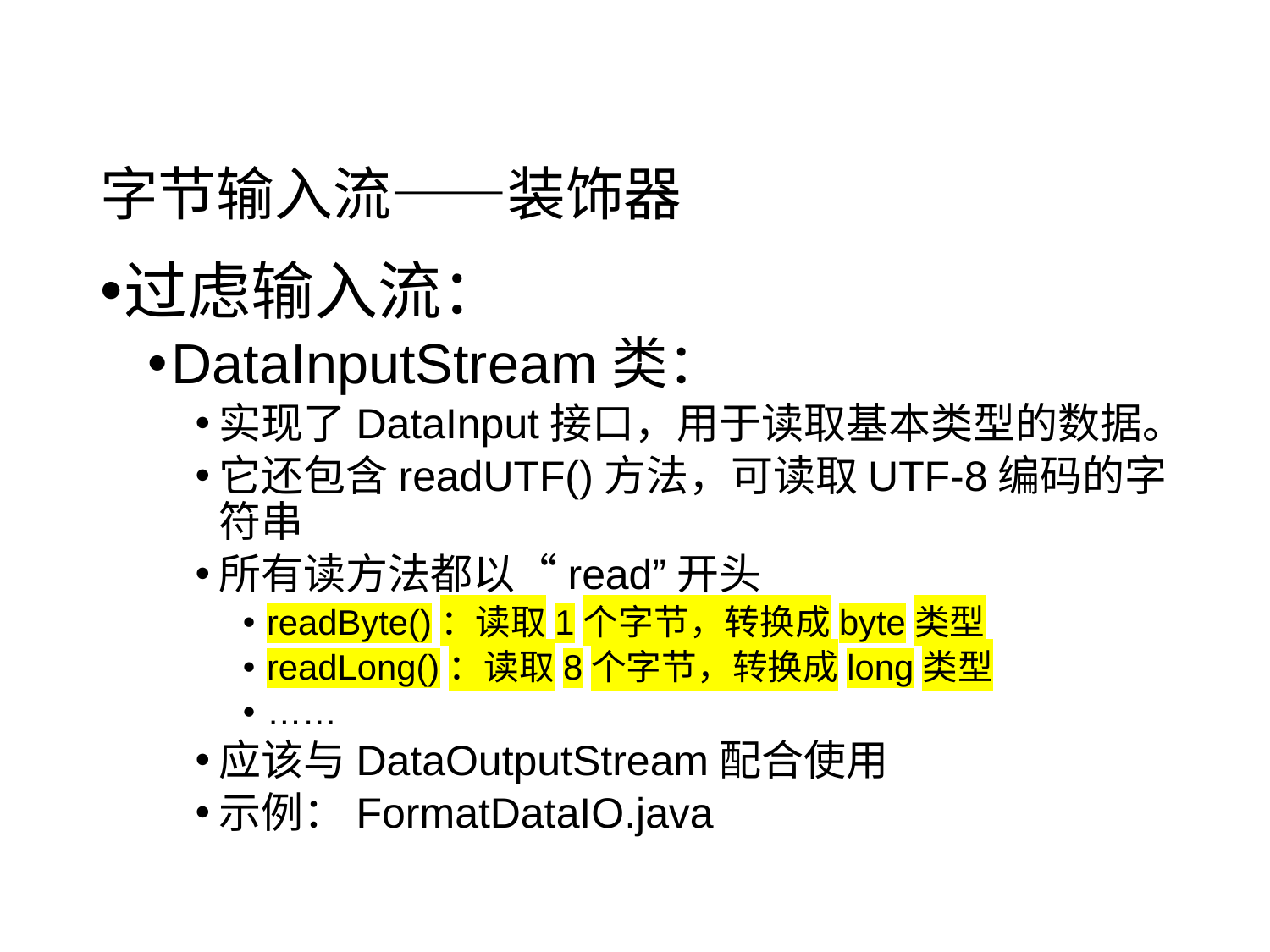

# 字节输入流——装饰器
过虑输入流：
DataInputStream类：
实现了DataInput接口，用于读取基本类型的数据。
它还包含readUTF()方法，可读取UTF-8编码的字符串
所有读方法都以“read”开头
readByte()：读取1个字节，转换成byte类型
readLong()：读取8个字节，转换成long类型
……
应该与DataOutputStream配合使用
示例：FormatDataIO.java